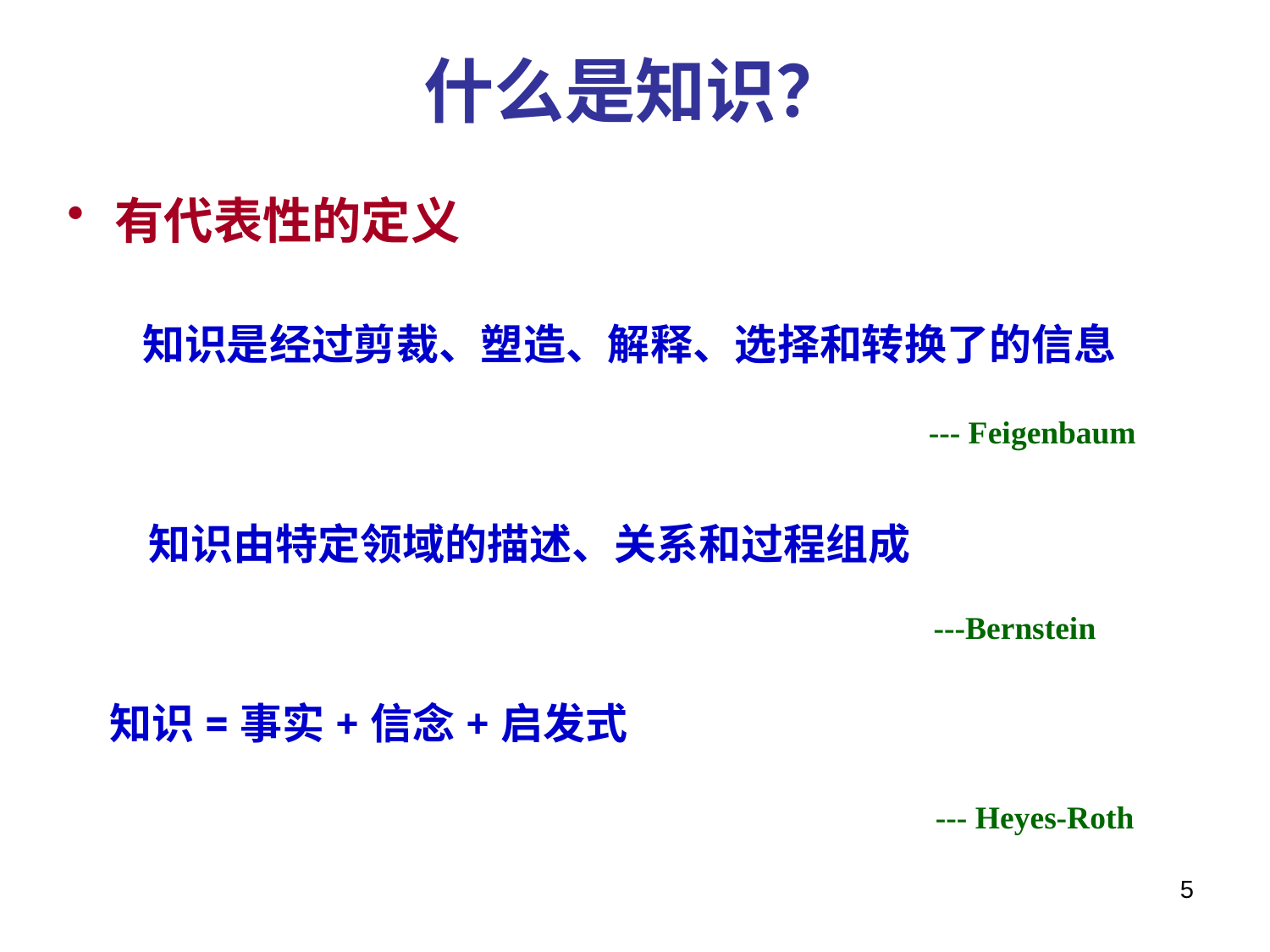

# 什么是知识？
有代表性的定义

知识是经过剪裁、塑造、解释、选择和转换了的信息
--- Feigenbaum
知识由特定领域的描述、关系和过程组成
---Bernstein
知识=事实+信念+启发式
--- Heyes-Roth
5